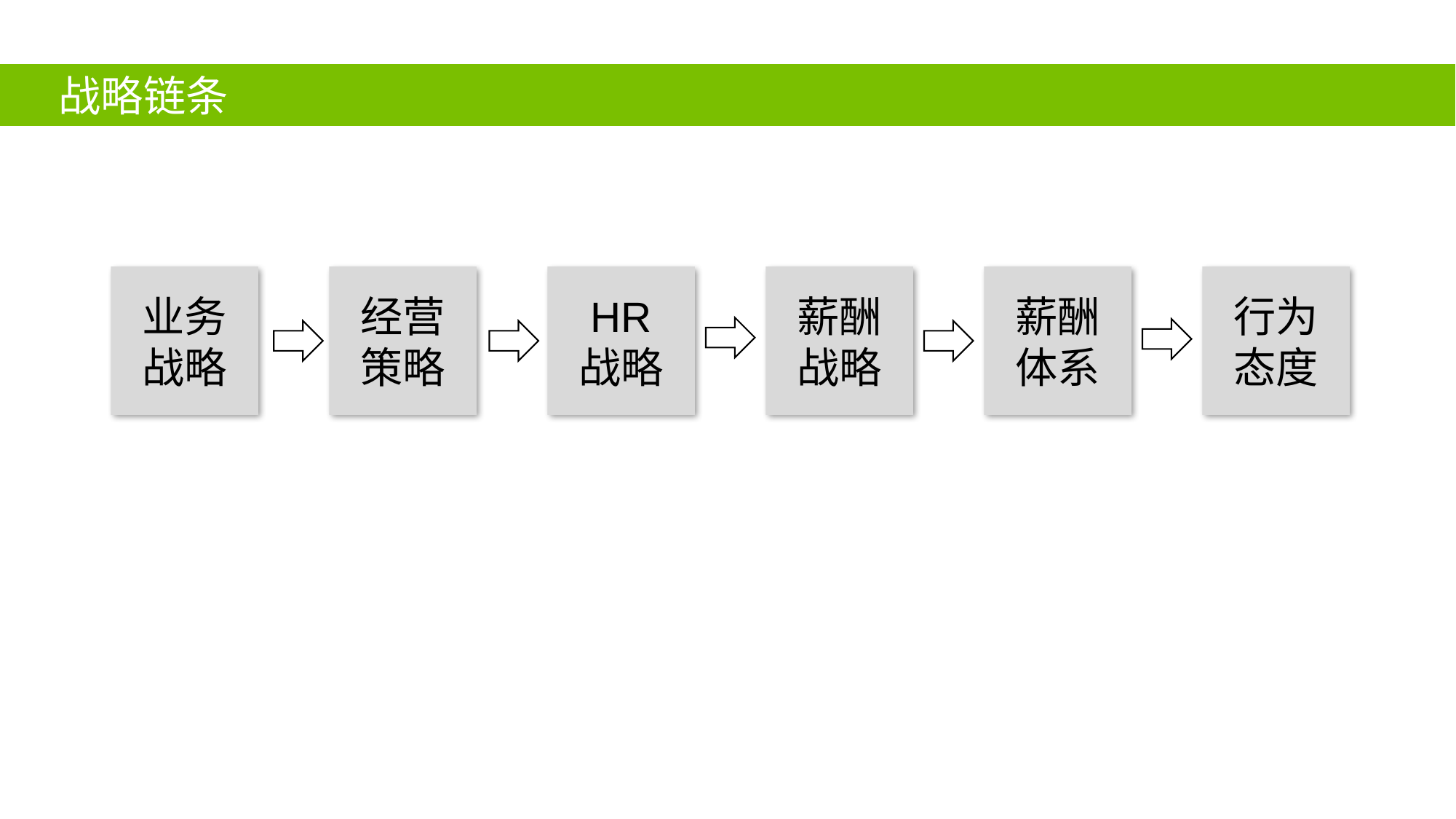

战略链条
业务战略
经营策略
HR
战略
薪酬战略
薪酬体系
行为态度